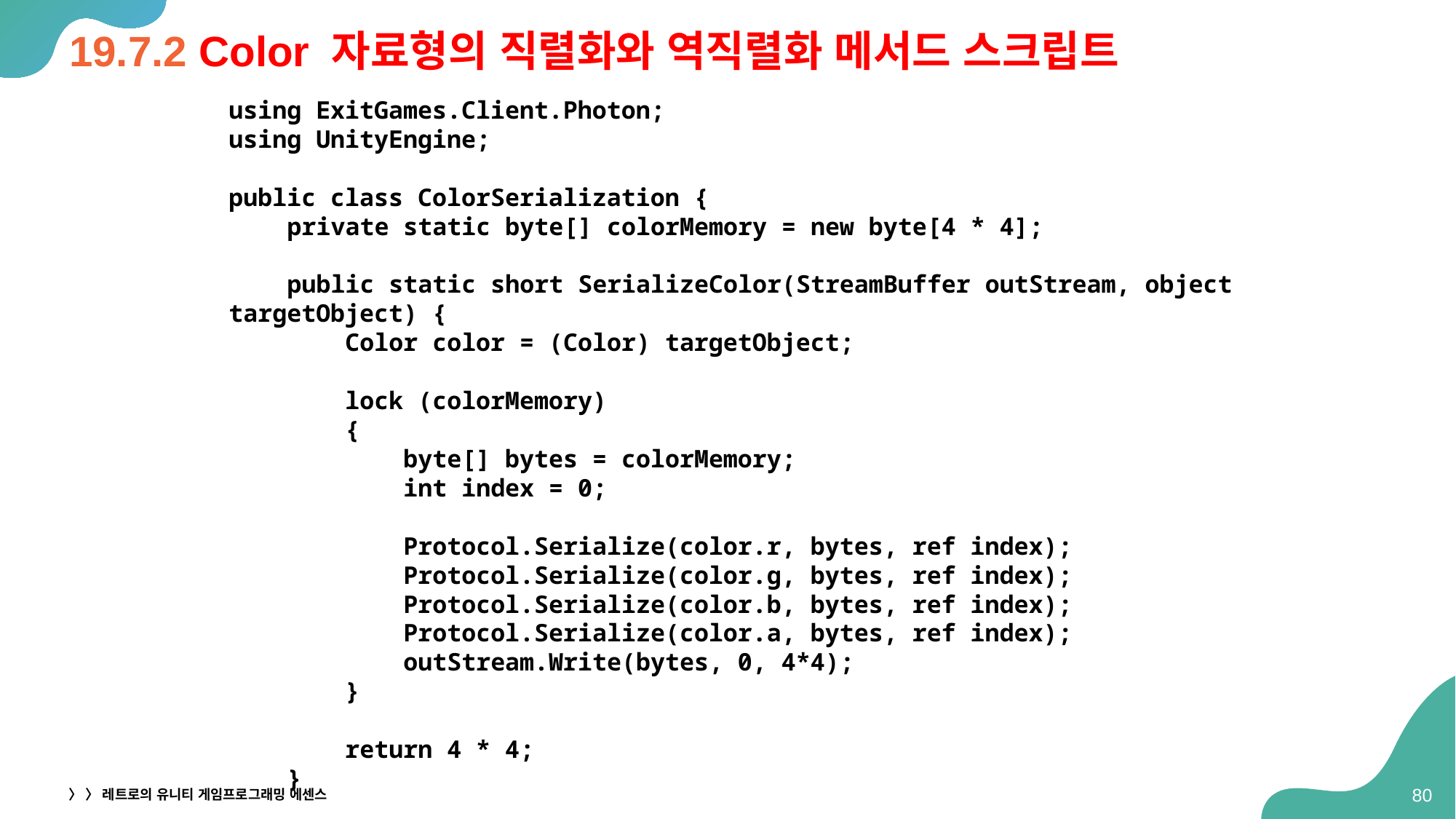

# 19.7.2 Color 자료형의 직렬화와 역직렬화 메서드 스크립트
using ExitGames.Client.Photon;
using UnityEngine;

public class ColorSerialization {
    private static byte[] colorMemory = new byte[4 * 4];

    public static short SerializeColor(StreamBuffer outStream, object targetObject) {
        Color color = (Color) targetObject;

        lock (colorMemory)
        {
            byte[] bytes = colorMemory;
            int index = 0;

            Protocol.Serialize(color.r, bytes, ref index);
            Protocol.Serialize(color.g, bytes, ref index);
            Protocol.Serialize(color.b, bytes, ref index);
            Protocol.Serialize(color.a, bytes, ref index);
            outStream.Write(bytes, 0, 4*4);
        }

        return 4 * 4;
    }
80